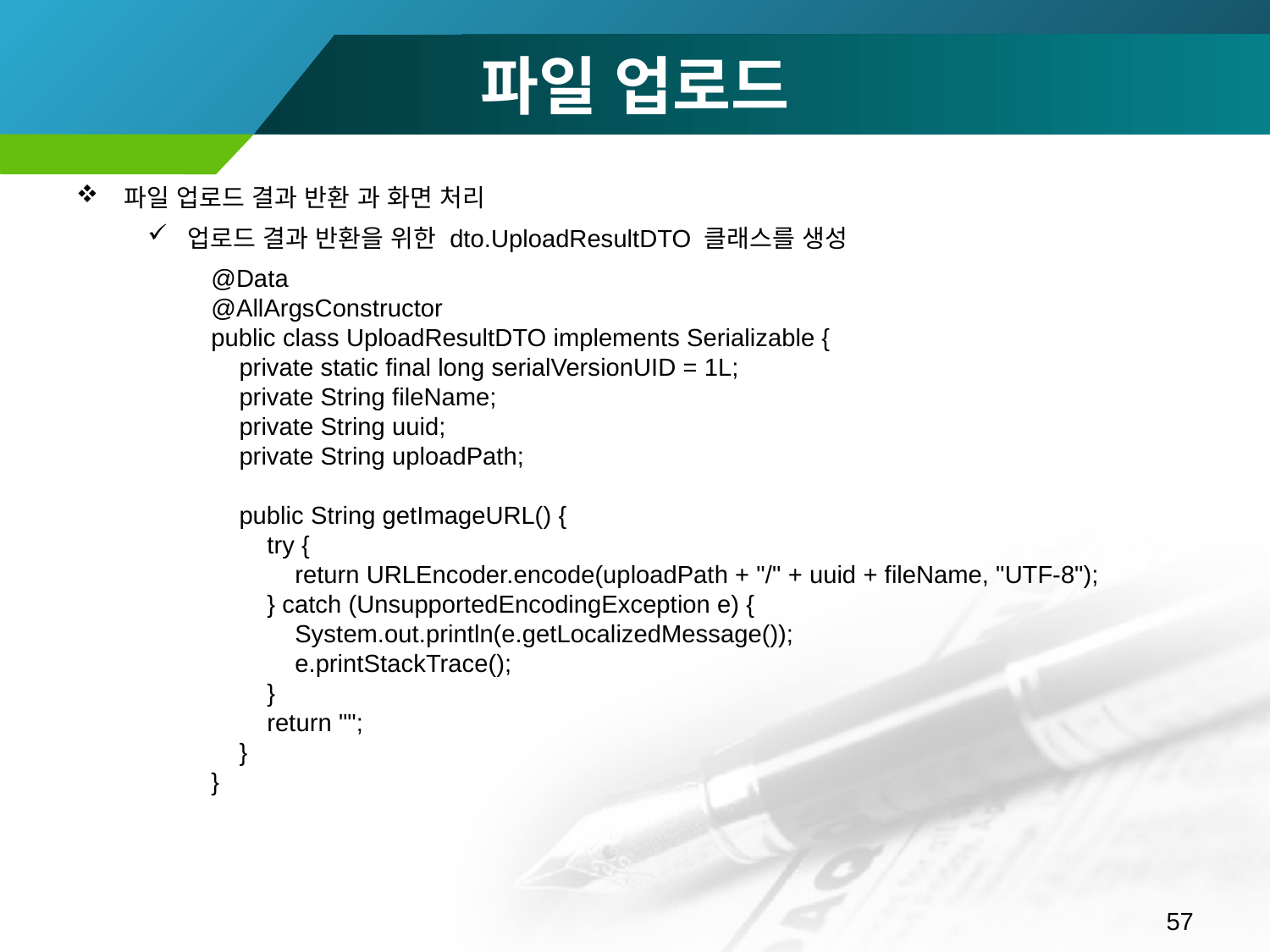

# 파일 업로드
파일 업로드 결과 반환 과 화면 처리
업로드 결과 반환을 위한 dto.UploadResultDTO 클래스를 생성
@Data
@AllArgsConstructor
public class UploadResultDTO implements Serializable {
    private static final long serialVersionUID = 1L;
    private String fileName;
    private String uuid;
    private String uploadPath;

    public String getImageURL() {
        try {
            return URLEncoder.encode(uploadPath + "/" + uuid + fileName, "UTF-8");
        } catch (UnsupportedEncodingException e) {
            System.out.println(e.getLocalizedMessage());
            e.printStackTrace();
        }
        return "";
    }
}
57